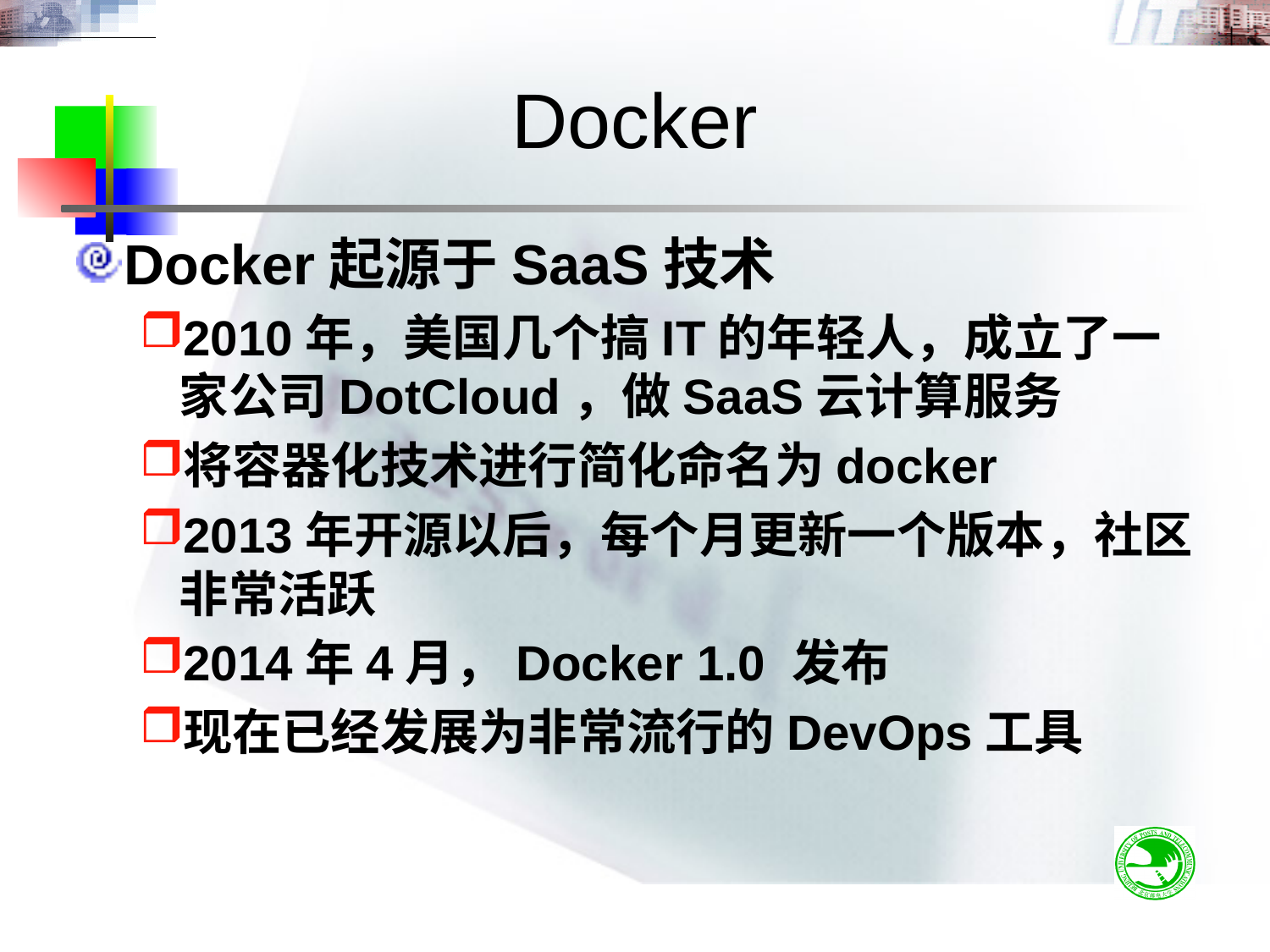

# Docker
Docker起源于SaaS技术
2010年，美国几个搞IT的年轻人，成立了一家公司DotCloud，做SaaS云计算服务
将容器化技术进行简化命名为docker
2013年开源以后，每个月更新一个版本，社区非常活跃
2014年4月，Docker 1.0 发布
现在已经发展为非常流行的DevOps工具